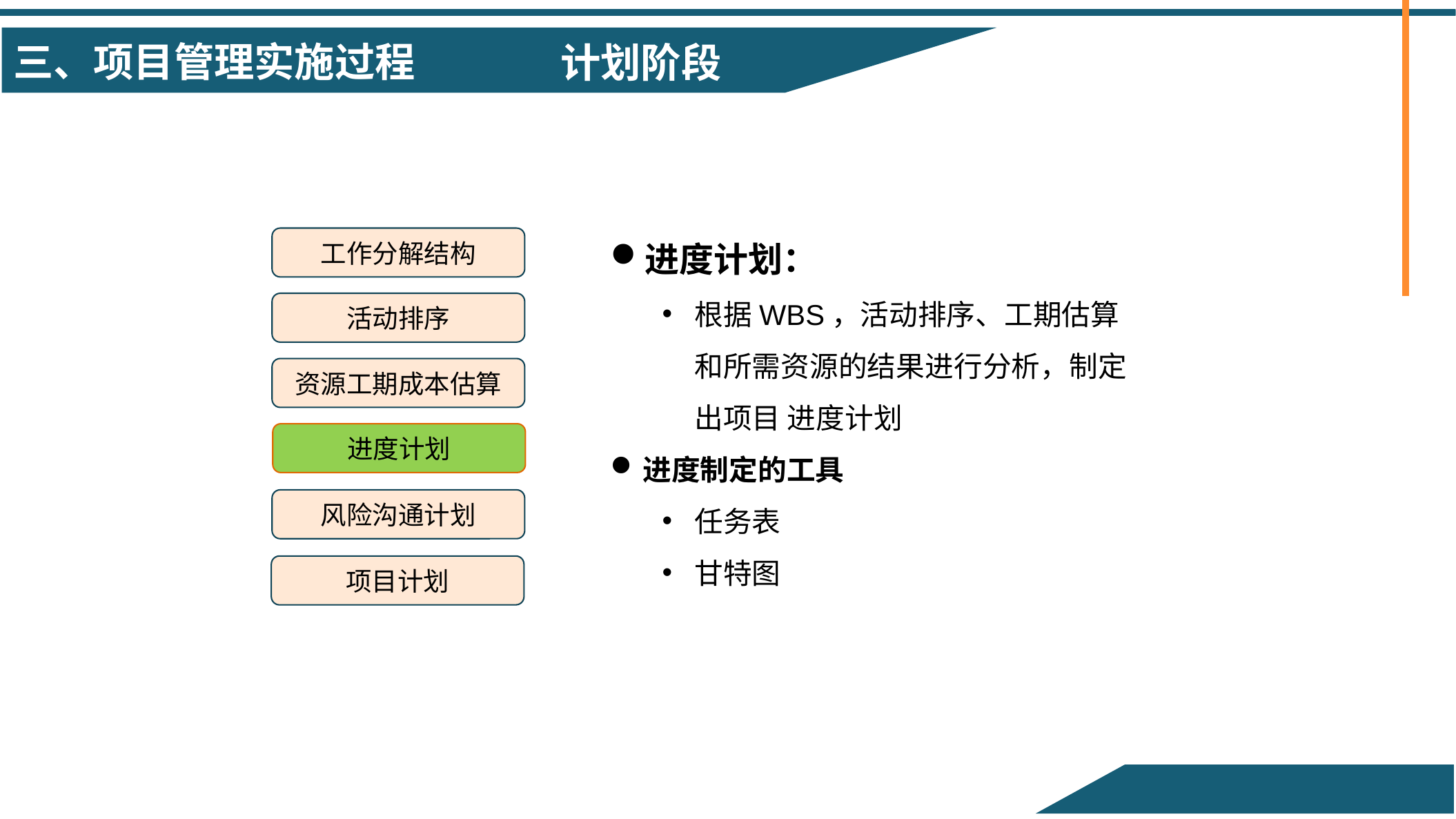

计划阶段
进度计划：
根据WBS，活动排序、工期估算和所需资源的结果进行分析，制定出项目 进度计划
进度制定的工具
任务表
甘特图
工作分解结构
活动排序
资源工期成本估算
进度计划
风险沟通计划
项目计划